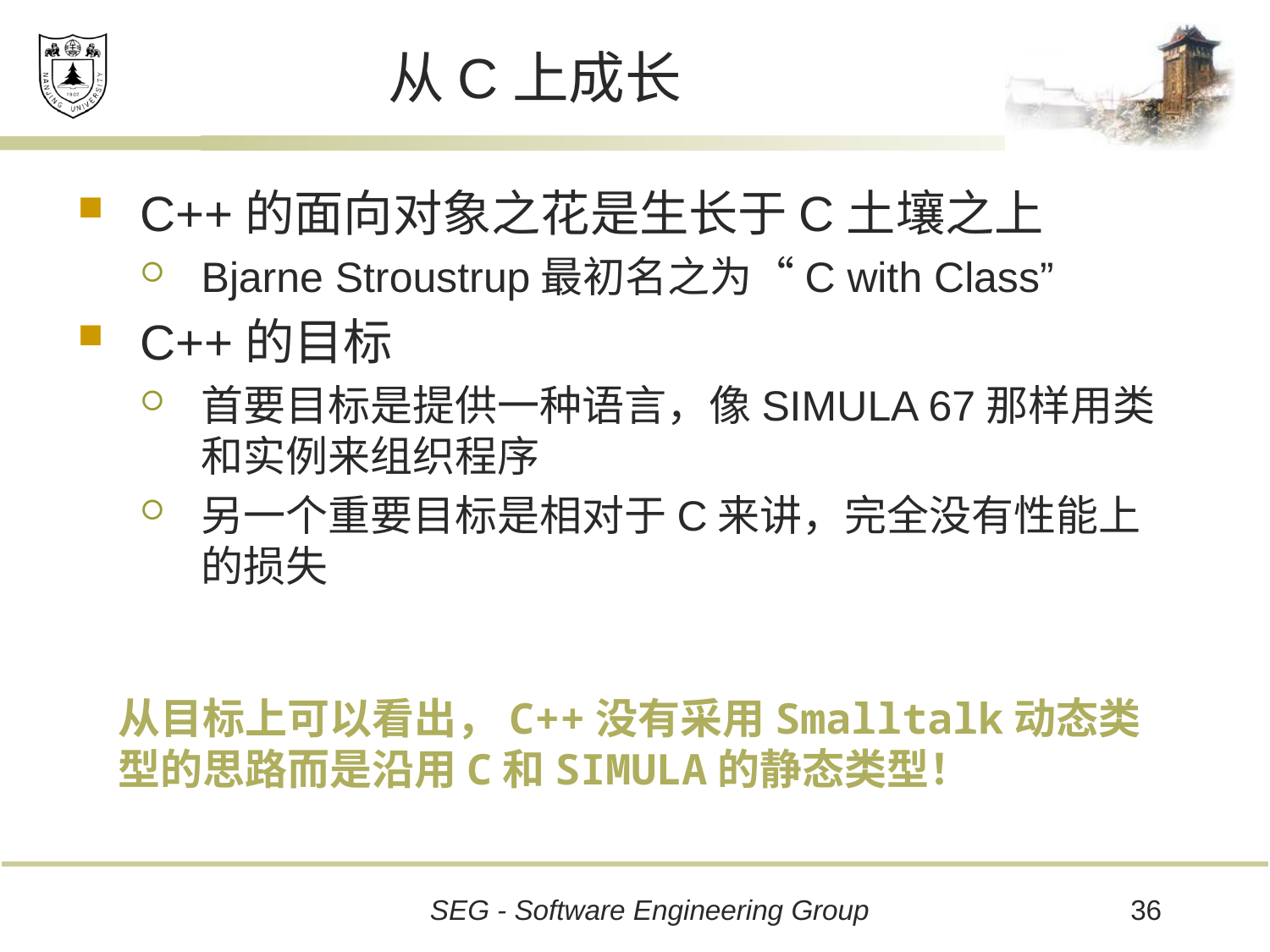

# 从C上成长
C++的面向对象之花是生长于C土壤之上
Bjarne Stroustrup最初名之为“C with Class”
C++的目标
首要目标是提供一种语言，像SIMULA 67那样用类和实例来组织程序
另一个重要目标是相对于C来讲，完全没有性能上的损失

从目标上可以看出，C++没有采用Smalltalk动态类型的思路而是沿用C和SIMULA的静态类型！
36
SEG - Software Engineering Group